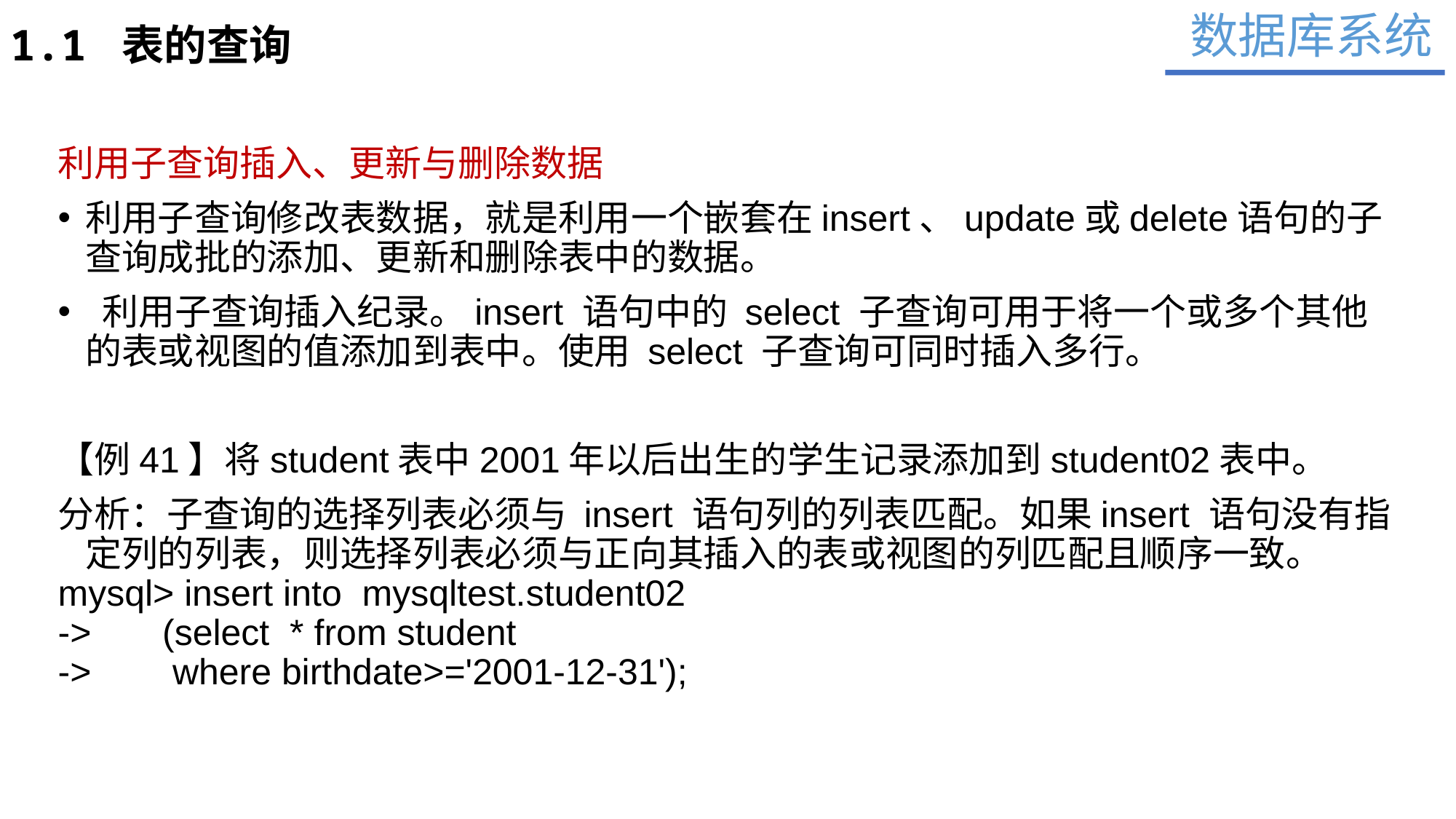

数据库系统
1.1 表的查询

利用子查询插入、更新与删除数据
利用子查询修改表数据，就是利用一个嵌套在insert、update或delete语句的子查询成批的添加、更新和删除表中的数据。
 利用子查询插入纪录。insert 语句中的 select 子查询可用于将一个或多个其他的表或视图的值添加到表中。使用 select 子查询可同时插入多行。

【例41】将student表中2001年以后出生的学生记录添加到student02表中。
分析：子查询的选择列表必须与 insert 语句列的列表匹配。如果insert 语句没有指定列的列表，则选择列表必须与正向其插入的表或视图的列匹配且顺序一致。
mysql> insert into  mysqltest.student02
->       (select  * from student
->        where birthdate>='2001-12-31');